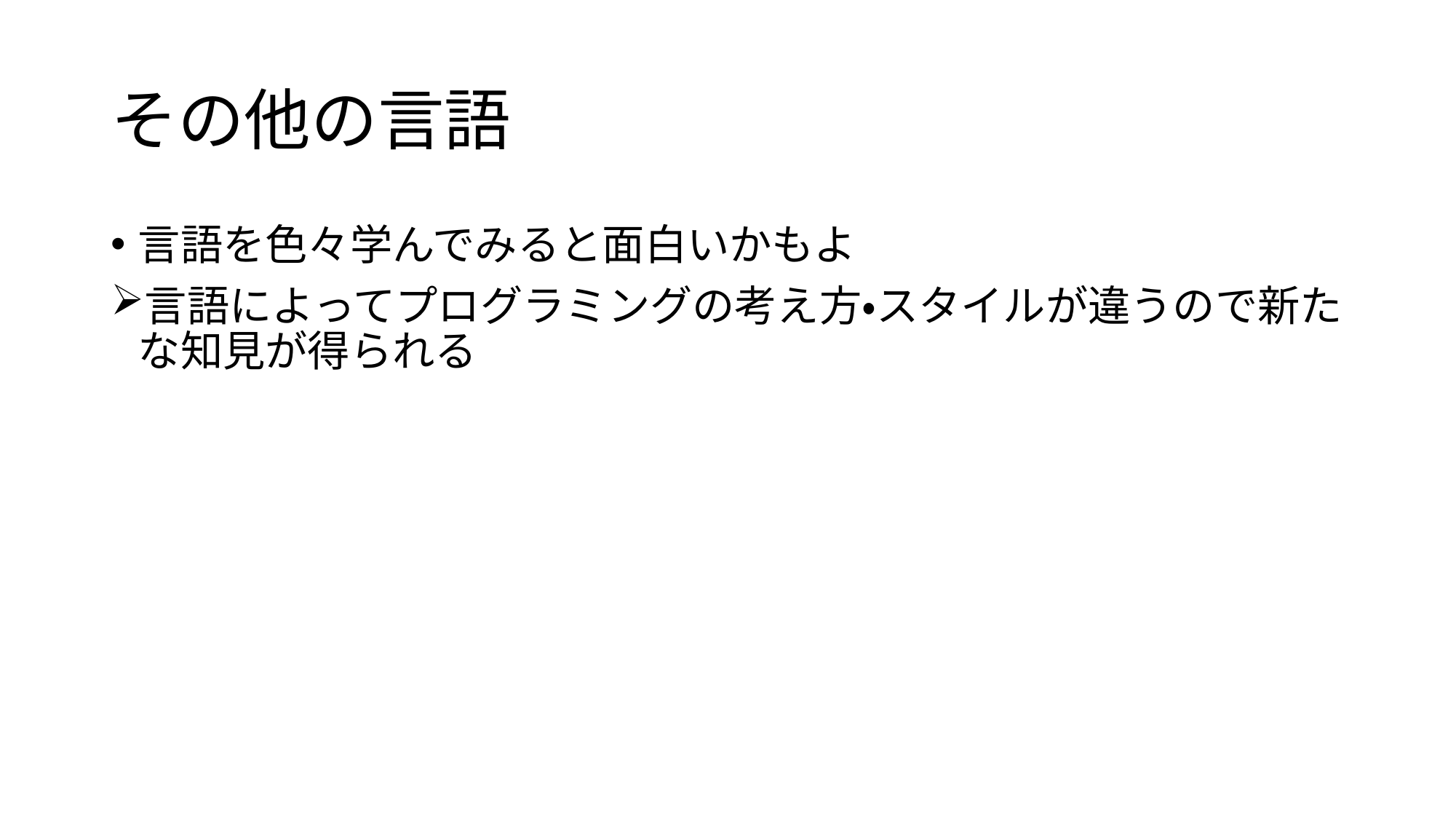

# その他の言語
言語を色々学んでみると面白いかもよ
言語によってプログラミングの考え方・スタイルが違うので新たな知見が得られる